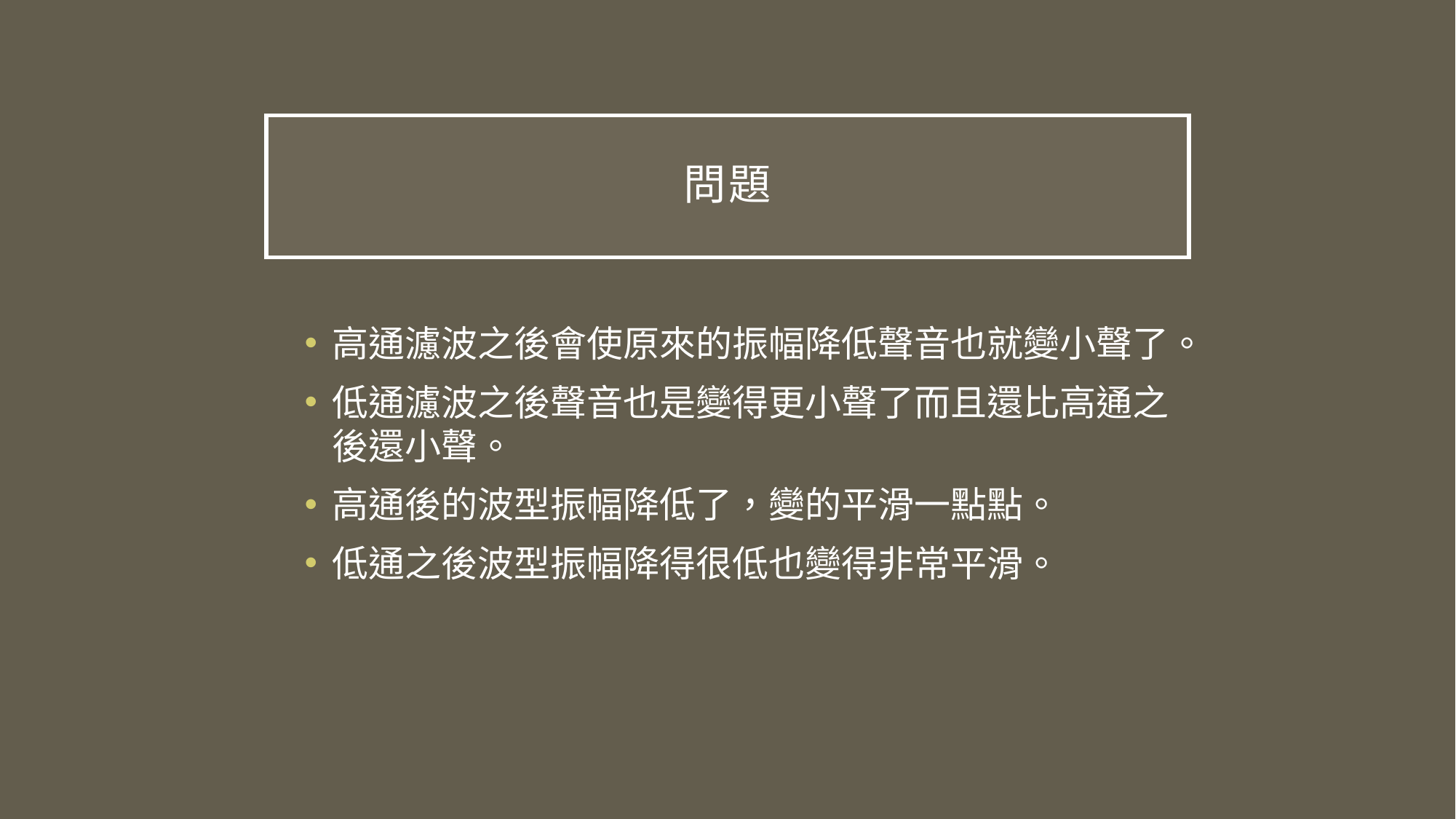

# 問題
高通濾波之後會使原來的振幅降低聲音也就變小聲了。
低通濾波之後聲音也是變得更小聲了而且還比高通之後還小聲。
高通後的波型振幅降低了，變的平滑一點點。
低通之後波型振幅降得很低也變得非常平滑。